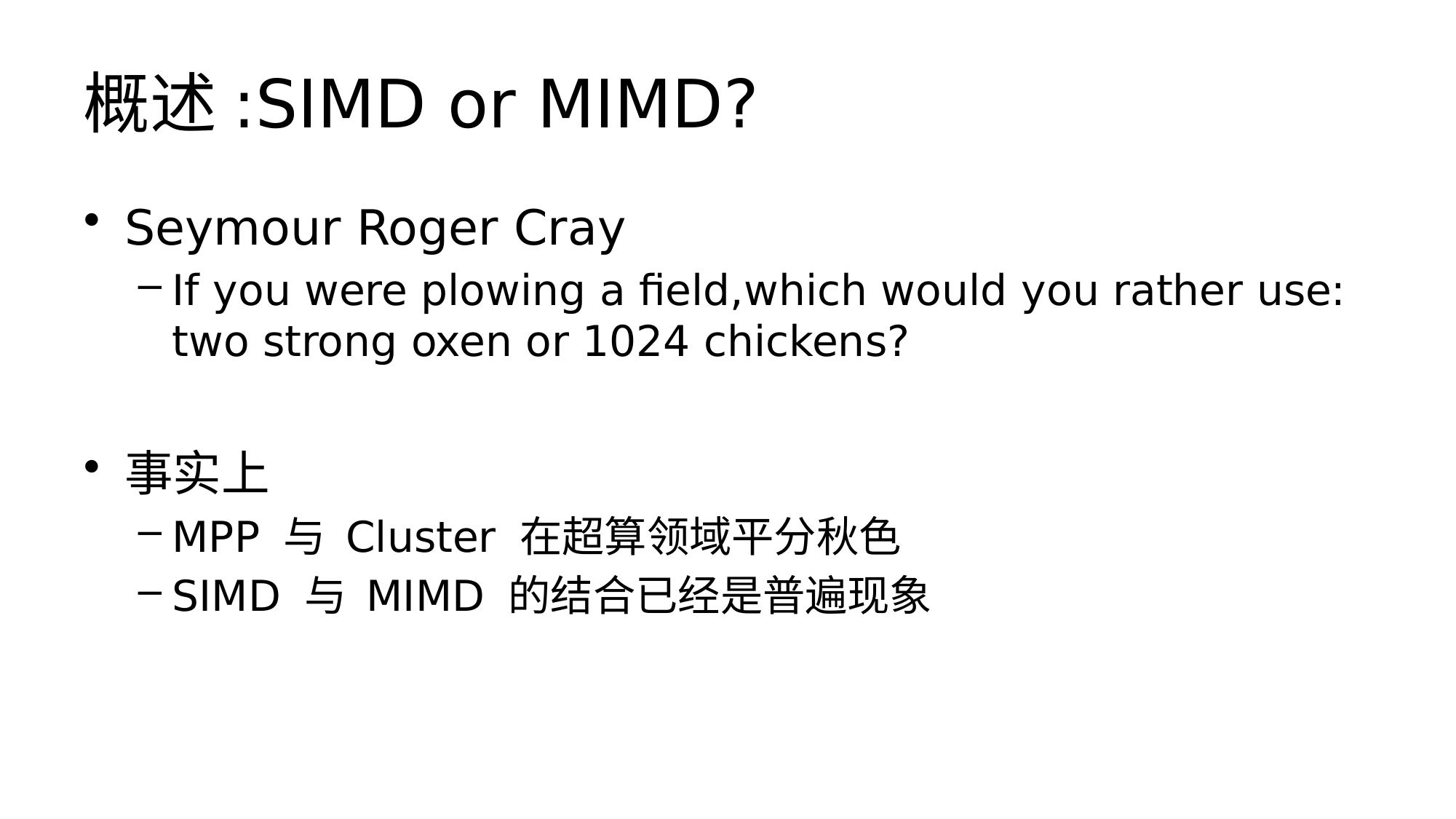

# 概述:SIMD or MIMD?
Seymour Roger Cray
If you were plowing a field,which would you rather use: two strong oxen or 1024 chickens?

事实上
MPP 与 Cluster 在超算领域平分秋色
SIMD 与 MIMD 的结合已经是普遍现象
5